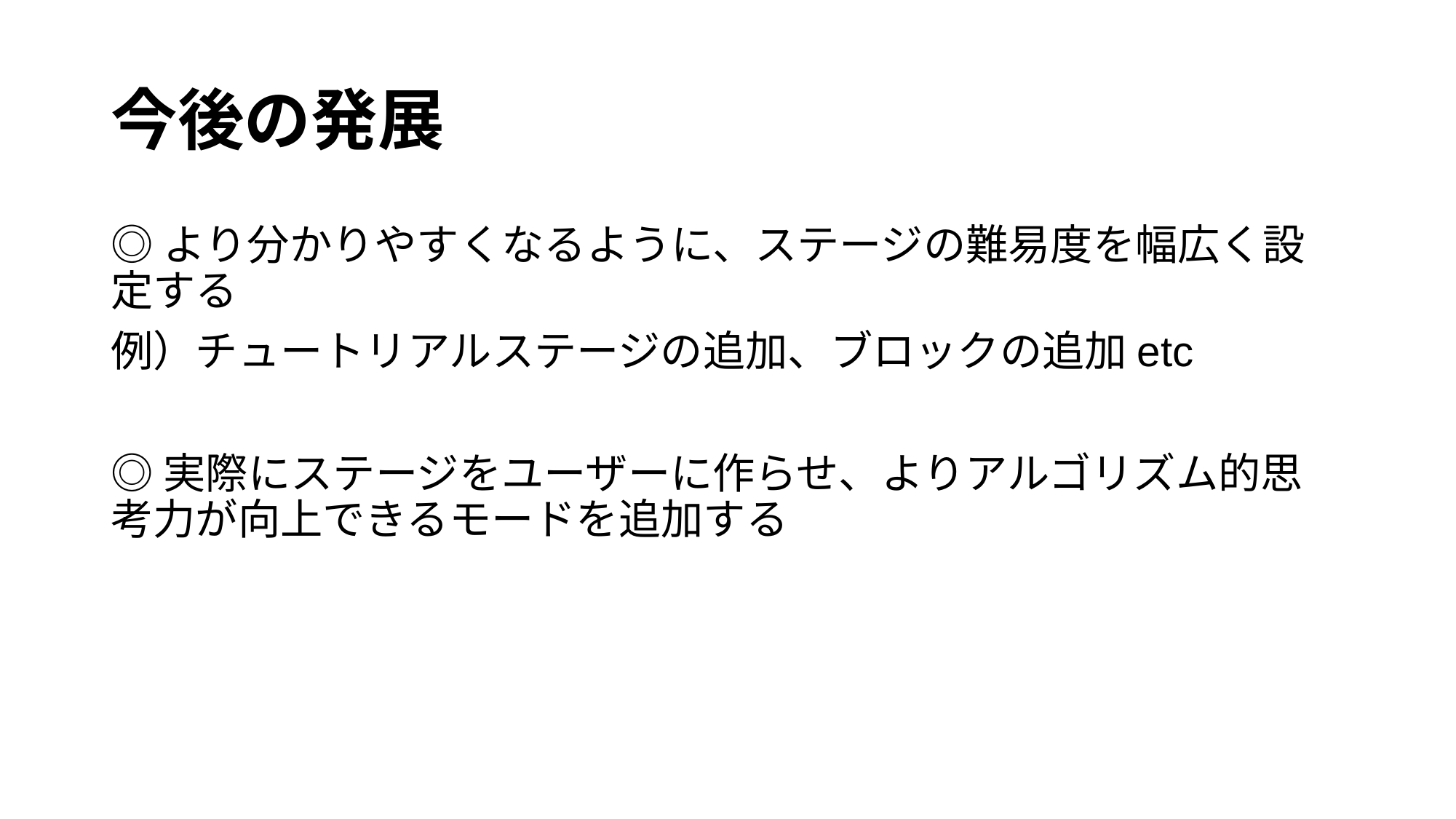

# 今後の発展
◎より分かりやすくなるように、ステージの難易度を幅広く設定する
例）チュートリアルステージの追加、ブロックの追加etc

◎実際にステージをユーザーに作らせ、よりアルゴリズム的思考力が向上できるモードを追加する